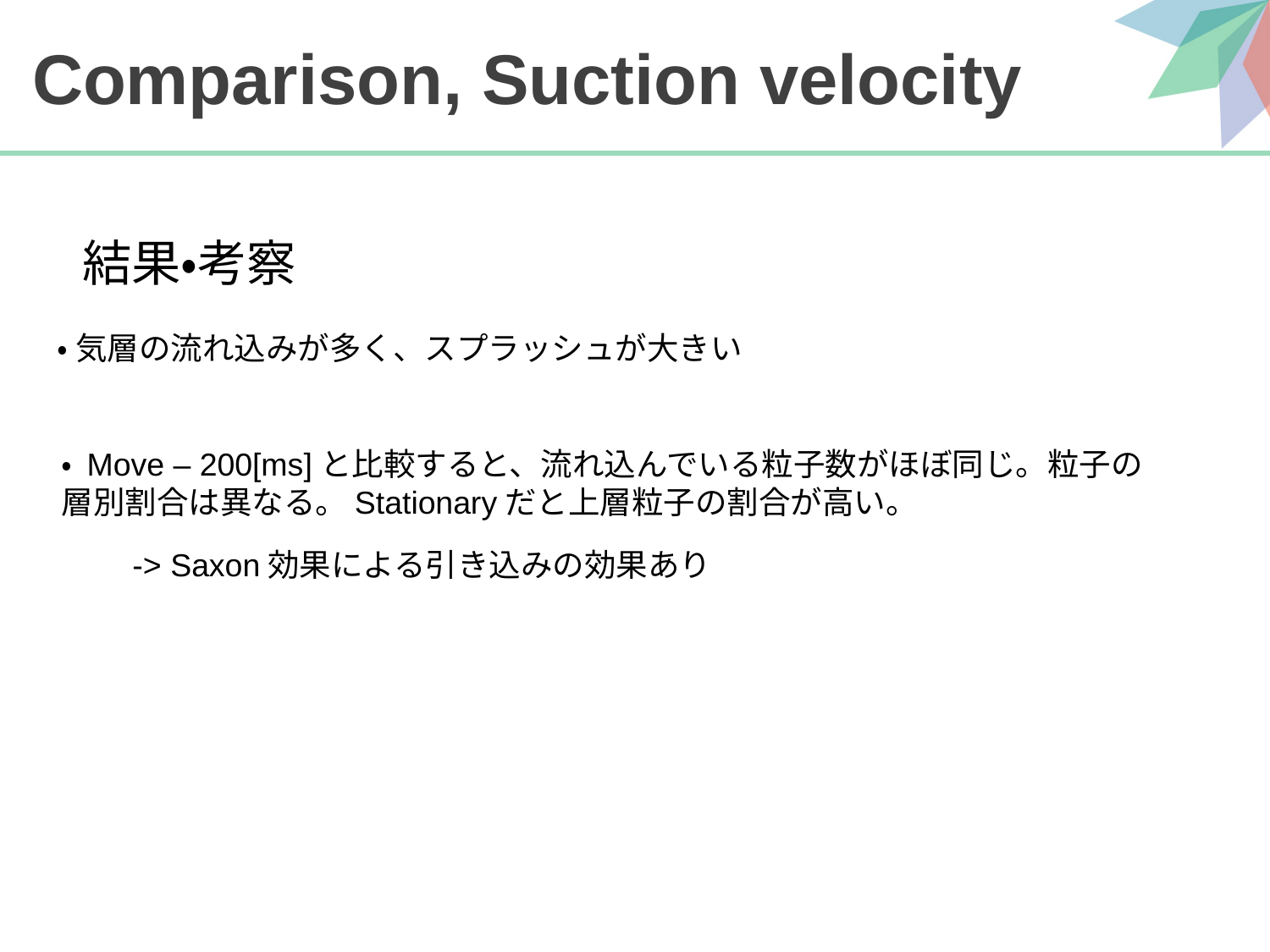

# Comparison, Suction velocity

結果・考察
・ 気層の流れ込みが多く、スプラッシュが大きい
・ Move – 200[ms]と比較すると、流れ込んでいる粒子数がほぼ同じ。粒子の層別割合は異なる。Stationaryだと上層粒子の割合が高い。
　　-> Saxon効果による引き込みの効果あり